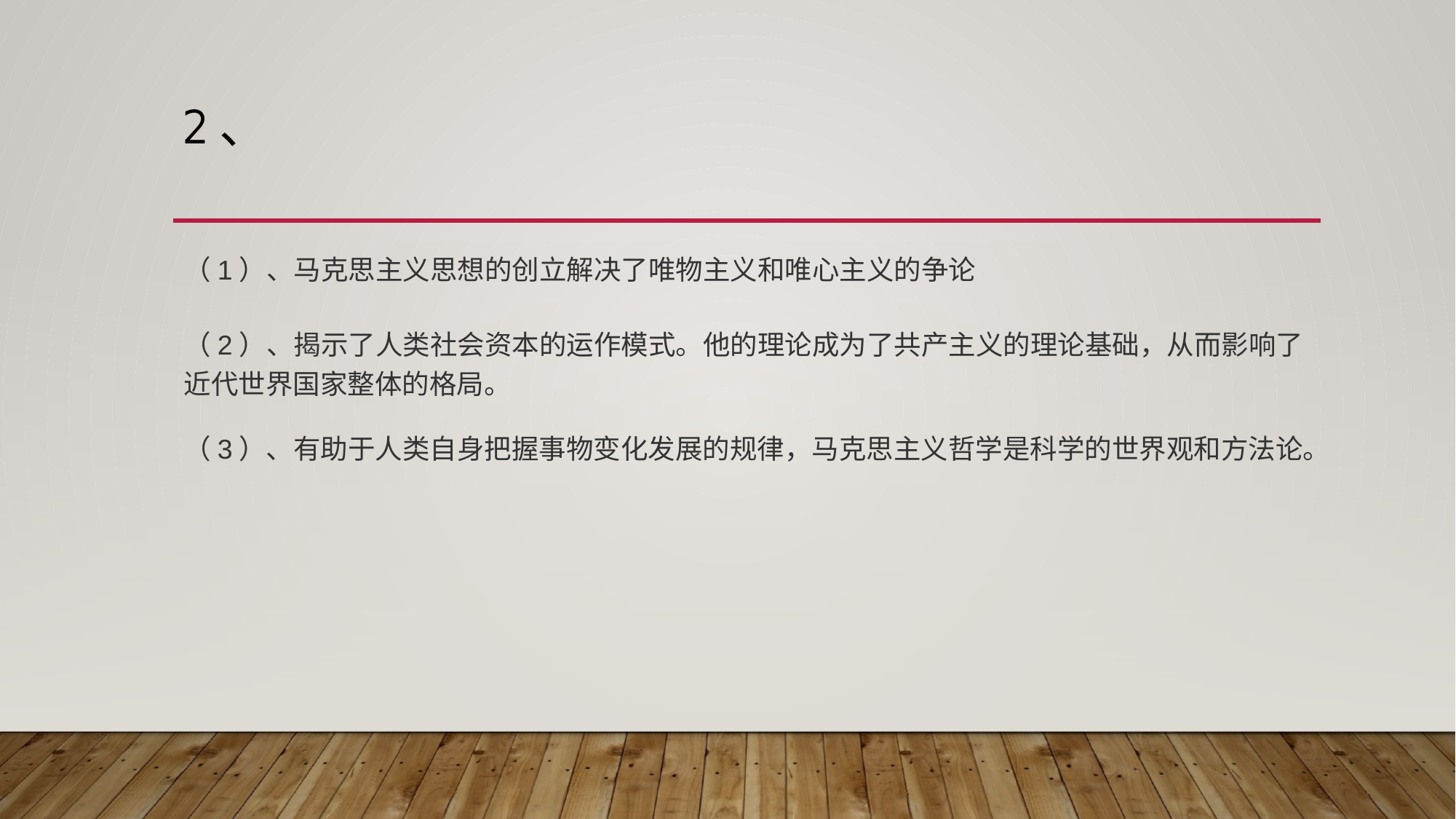

# 2、
（1）、马克思主义思想的创立解决了唯物主义和唯心主义的争论
（2）、揭示了人类社会资本的运作模式。他的理论成为了共产主义的理论基础，从而影响了近代世界国家整体的格局。

（3）、有助于人类自身把握事物变化发展的规律，马克思主义哲学是科学的世界观和方法论。